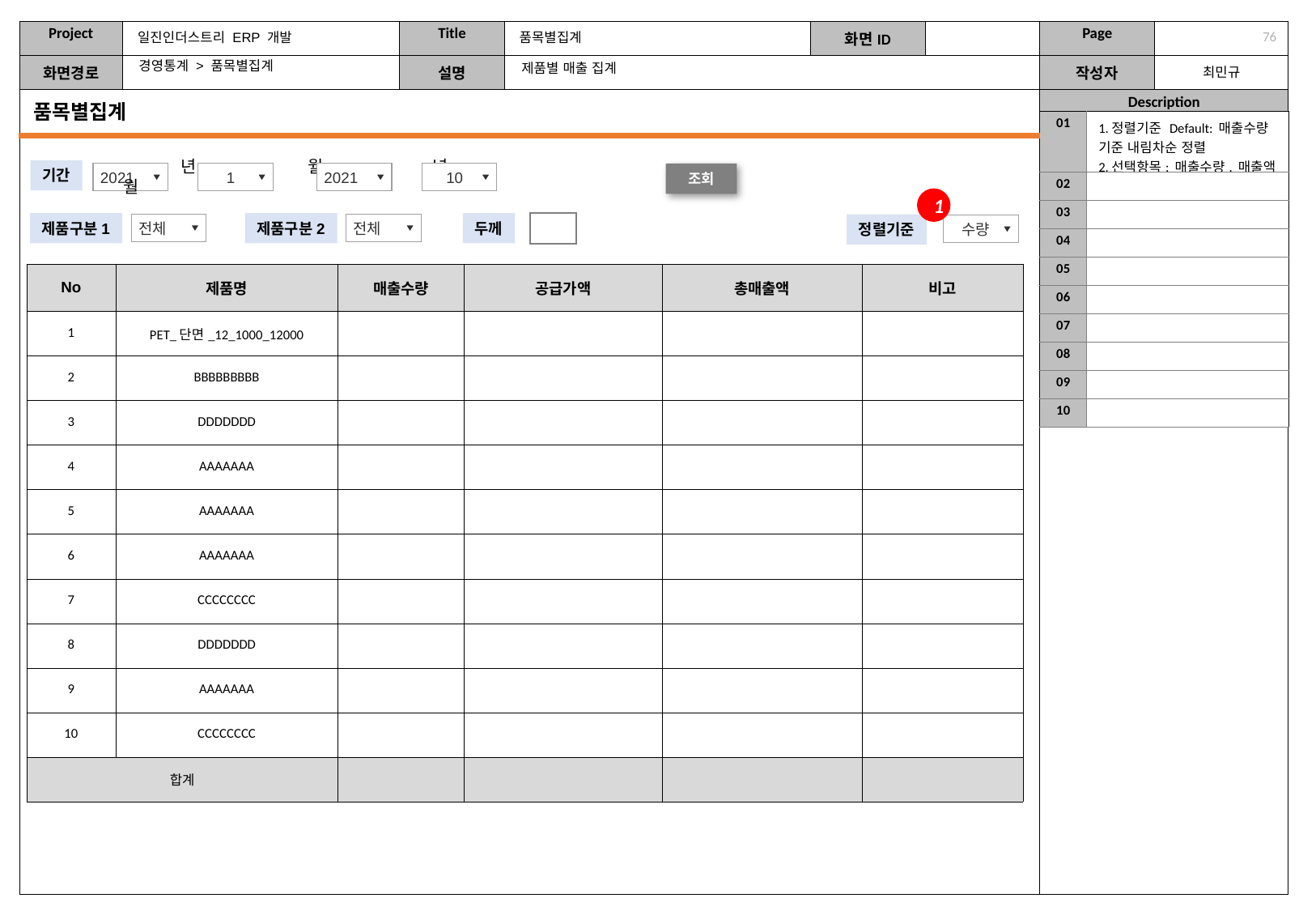

일진인더스트리 ERP 개발

품목별집계
76
경영통계 > 품목별집계
제품별 매출 집계
품목별집계
| 01 | 1.정렬기준 Default: 매출수량 기준 내림차순 정렬 2.선택항목: 매출수량, 매출액 |
| --- | --- |
| 02 |  |
| 03 |  |
| 04 |  |
| 05 |  |
| 06 |  |
| 07 |  |
| 08 |  |
| 09 |  |
| 10 |  |
                     년                        월 ~                       년                       월
기간
2021

1

2021

10

조회
1
제품구분1
제품구분2
두께

전체

전체

정렬기준
수량

| No | 제품명 | 매출수량 | 공급가액 | 총매출액 | 비고 |
| --- | --- | --- | --- | --- | --- |
| 1 | PET\_단면\_12\_1000\_12000 |  |  |  |  |
| 2 | BBBBBBBBB |  |  |  |  |
| 3 | DDDDDDD |  |  |  |  |
| 4 | AAAAAAA |  |  |  |  |
| 5 | AAAAAAA |  |  |  |  |
| 6 | AAAAAAA |  |  |  |  |
| 7 | CCCCCCCC |  |  |  |  |
| 8 | DDDDDDD |  |  |  |  |
| 9 | AAAAAAA |  |  |  |  |
| 10 | CCCCCCCC |  |  |  |  |
| 합계 |  |  |  |  |  |